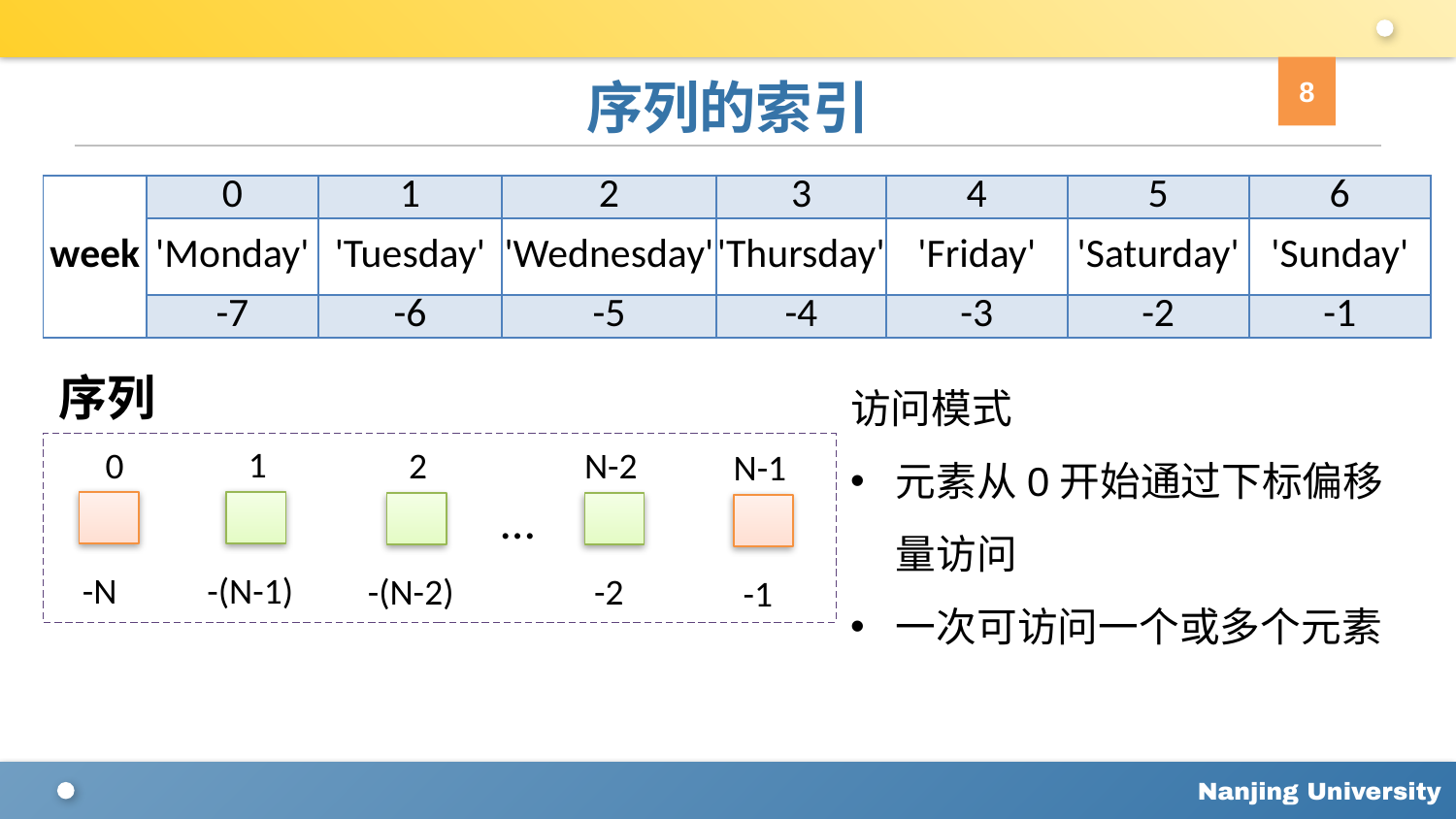

8
# 序列的索引
| week | 0 | 1 | 2 | 3 | 4 | 5 | 6 |
| --- | --- | --- | --- | --- | --- | --- | --- |
|  | 'Monday' | 'Tuesday' | 'Wednesday' | 'Thursday' | 'Friday' | 'Saturday' | 'Sunday' |
|  | -7 | -6 | -5 | -4 | -3 | -2 | -1 |
访问模式
元素从0开始通过下标偏移量访问
一次可访问一个或多个元素
序列

1
0
2
N-2
N-1
…

-N
-(N-1)
-(N-2)
-2
-1